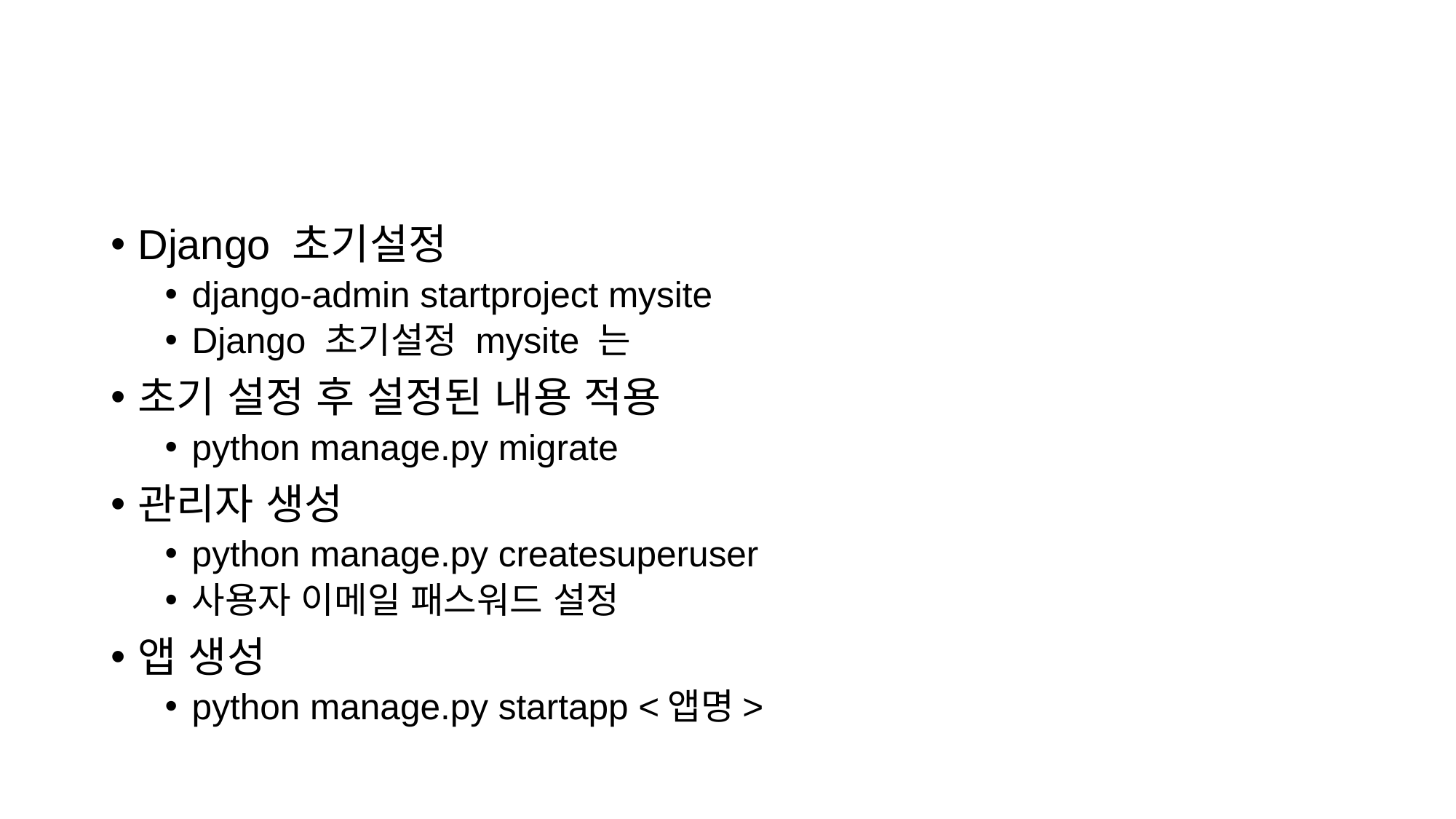

#
Django 초기설정
django-admin startproject mysite
Django 초기설정 mysite 는
초기 설정 후 설정된 내용 적용
python manage.py migrate
관리자 생성
python manage.py createsuperuser
사용자 이메일 패스워드 설정
앱 생성
python manage.py startapp <앱명>